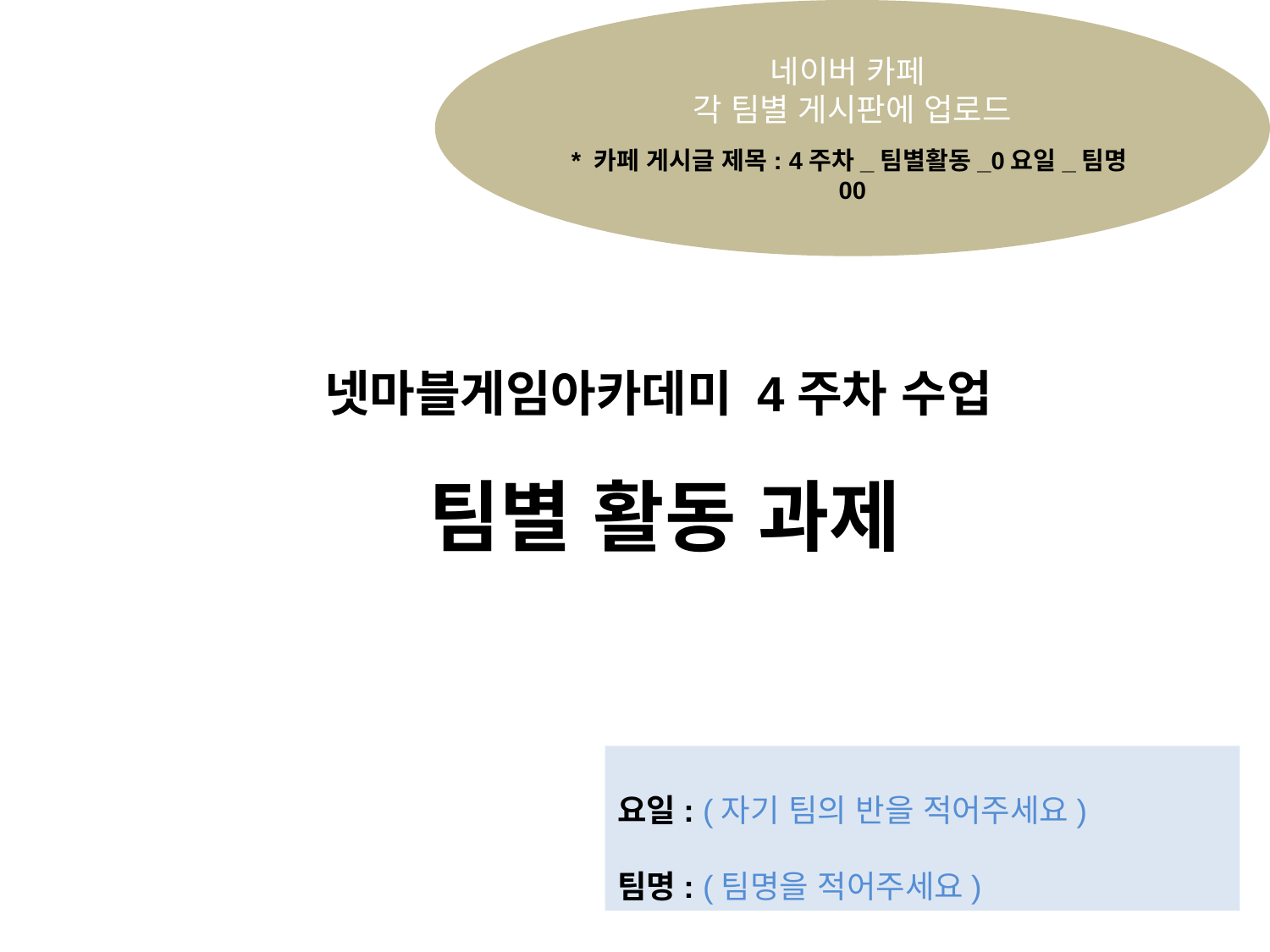

네이버 카페
각 팀별 게시판에 업로드

* 카페 게시글 제목: 4주차_팀별활동_0요일_팀명00
넷마블게임아카데미 4주차 수업
팀별 활동 과제

요일: (자기 팀의 반을 적어주세요)
팀명: (팀명을 적어주세요)